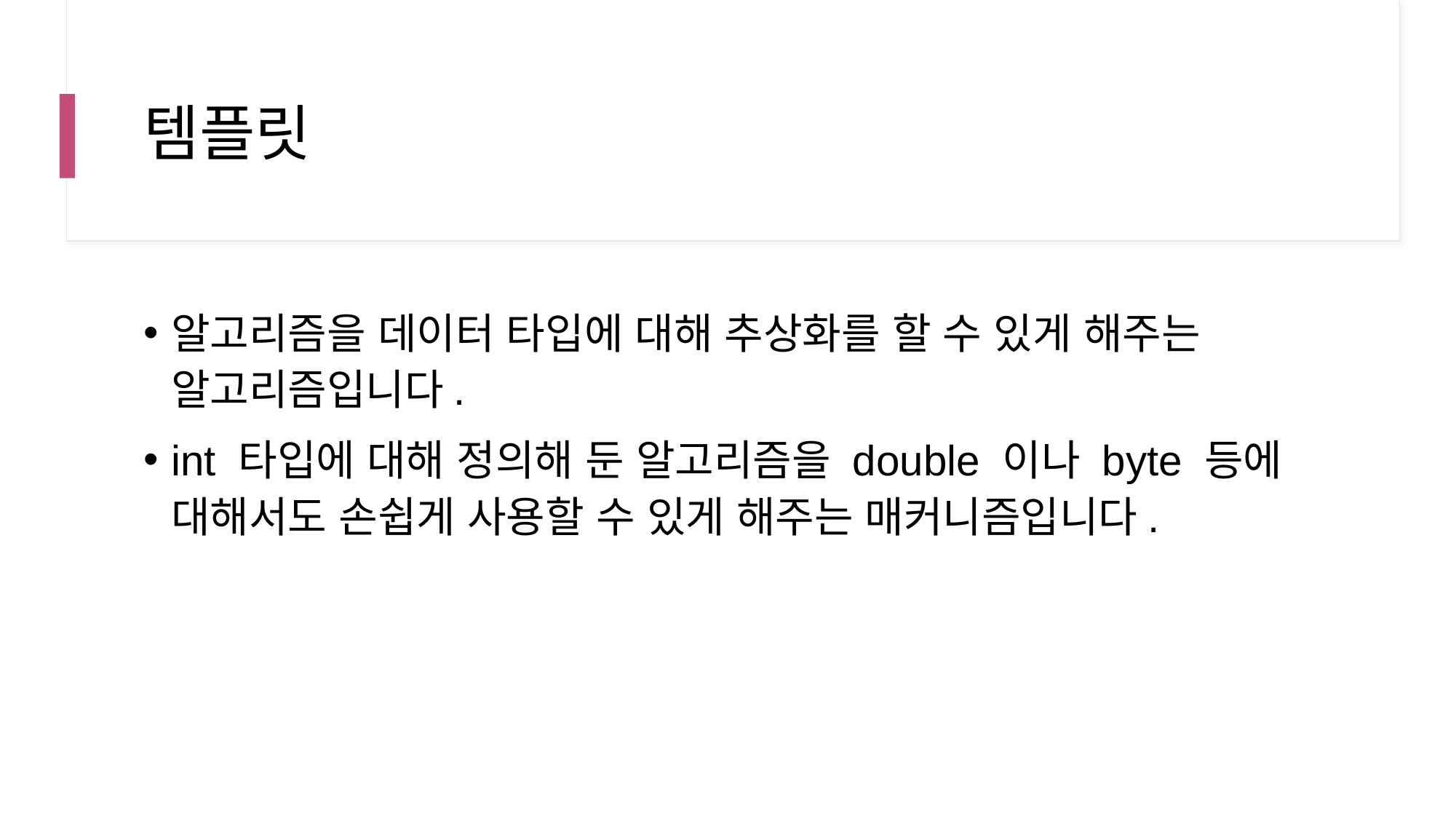

# 템플릿
알고리즘을 데이터 타입에 대해 추상화를 할 수 있게 해주는 알고리즘입니다.
int 타입에 대해 정의해 둔 알고리즘을 double 이나 byte 등에 대해서도 손쉽게 사용할 수 있게 해주는 매커니즘입니다.